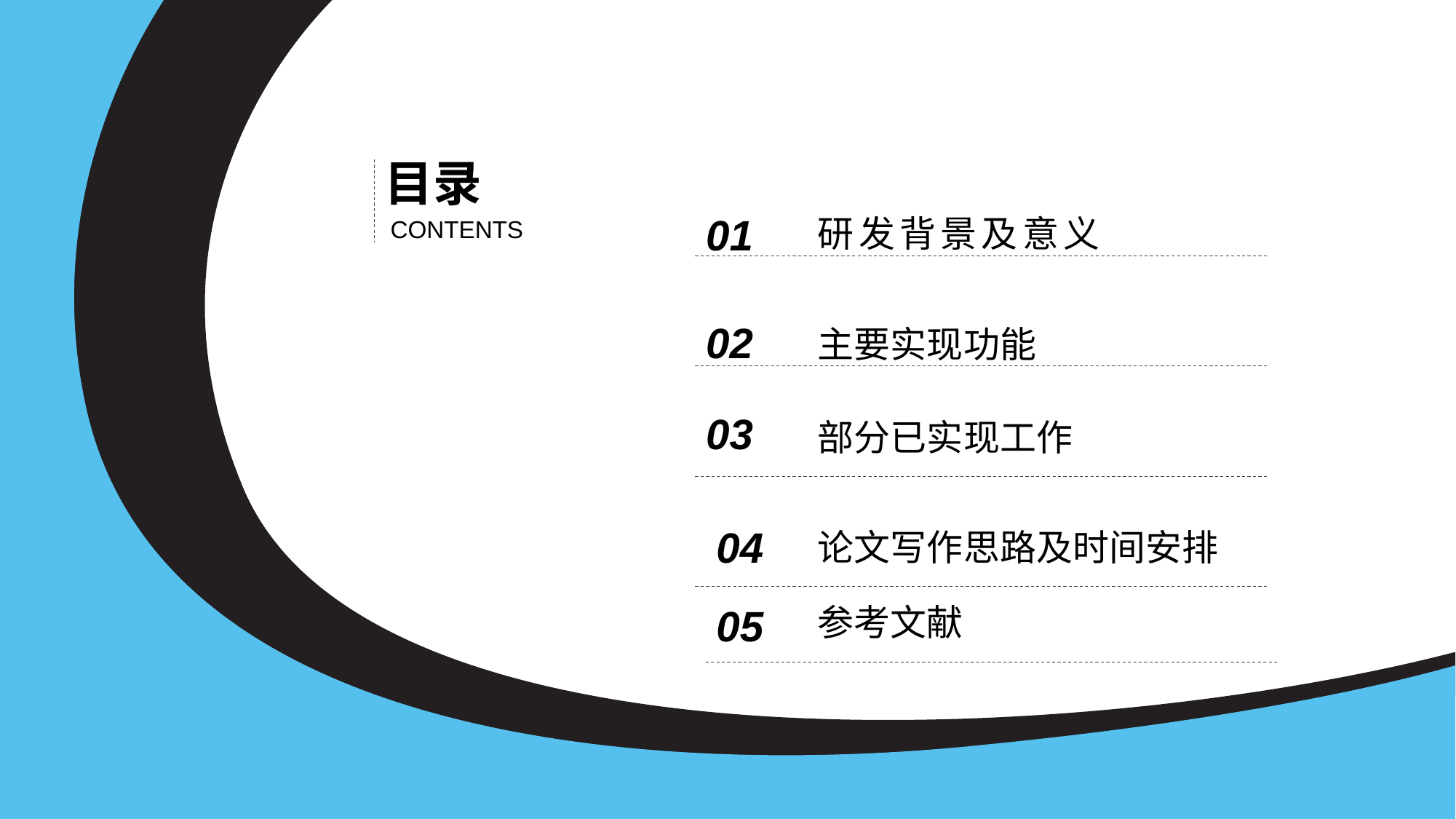

目录
01
研发背景及意义
CONTENTS
02
主要实现功能
03
部分已实现工作
04
论文写作思路及时间安排
参考文献
05